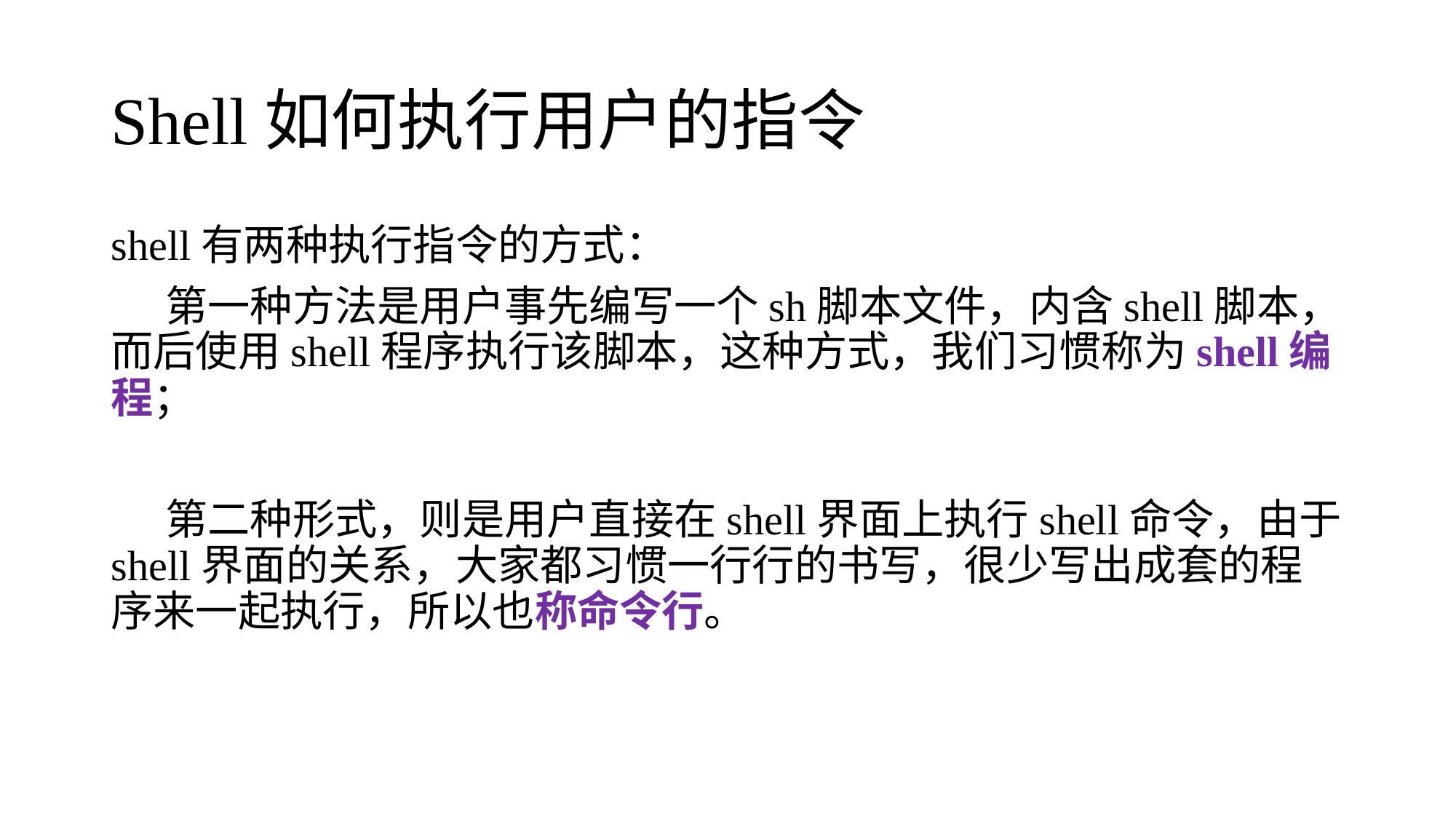

# Shell如何执行用户的指令
shell有两种执行指令的方式：
第一种方法是用户事先编写一个sh脚本文件，内含shell脚本，而后使用shell程序执行该脚本，这种方式，我们习惯称为shell编程；

第二种形式，则是用户直接在shell界面上执行shell命令，由于shell界面的关系，大家都习惯一行行的书写，很少写出成套的程序来一起执行，所以也称命令行。